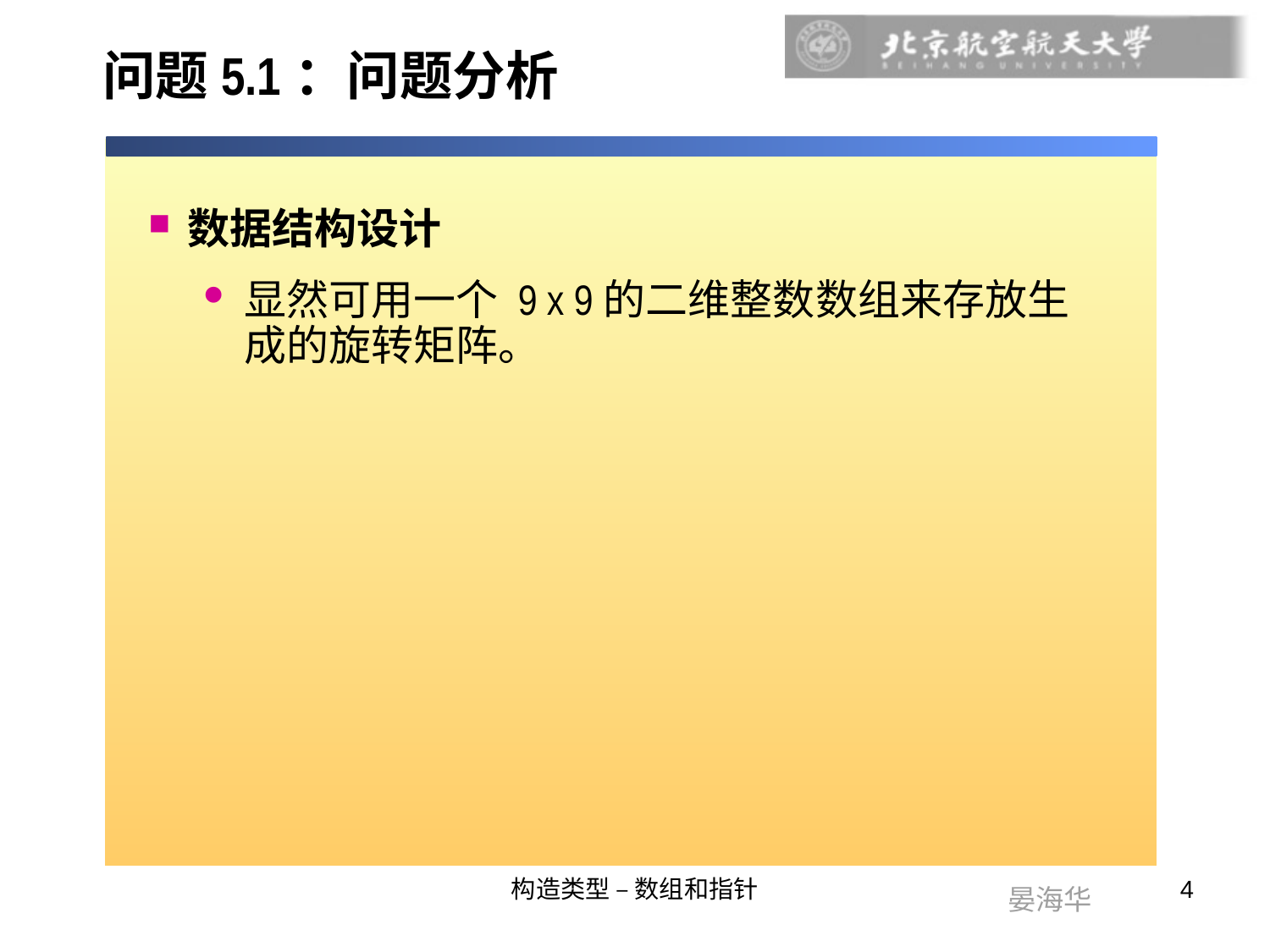

# 问题5.1：问题分析
数据结构设计
显然可用一个 9 x 9的二维整数数组来存放生成的旋转矩阵。
构造类型 – 数组和指针
4